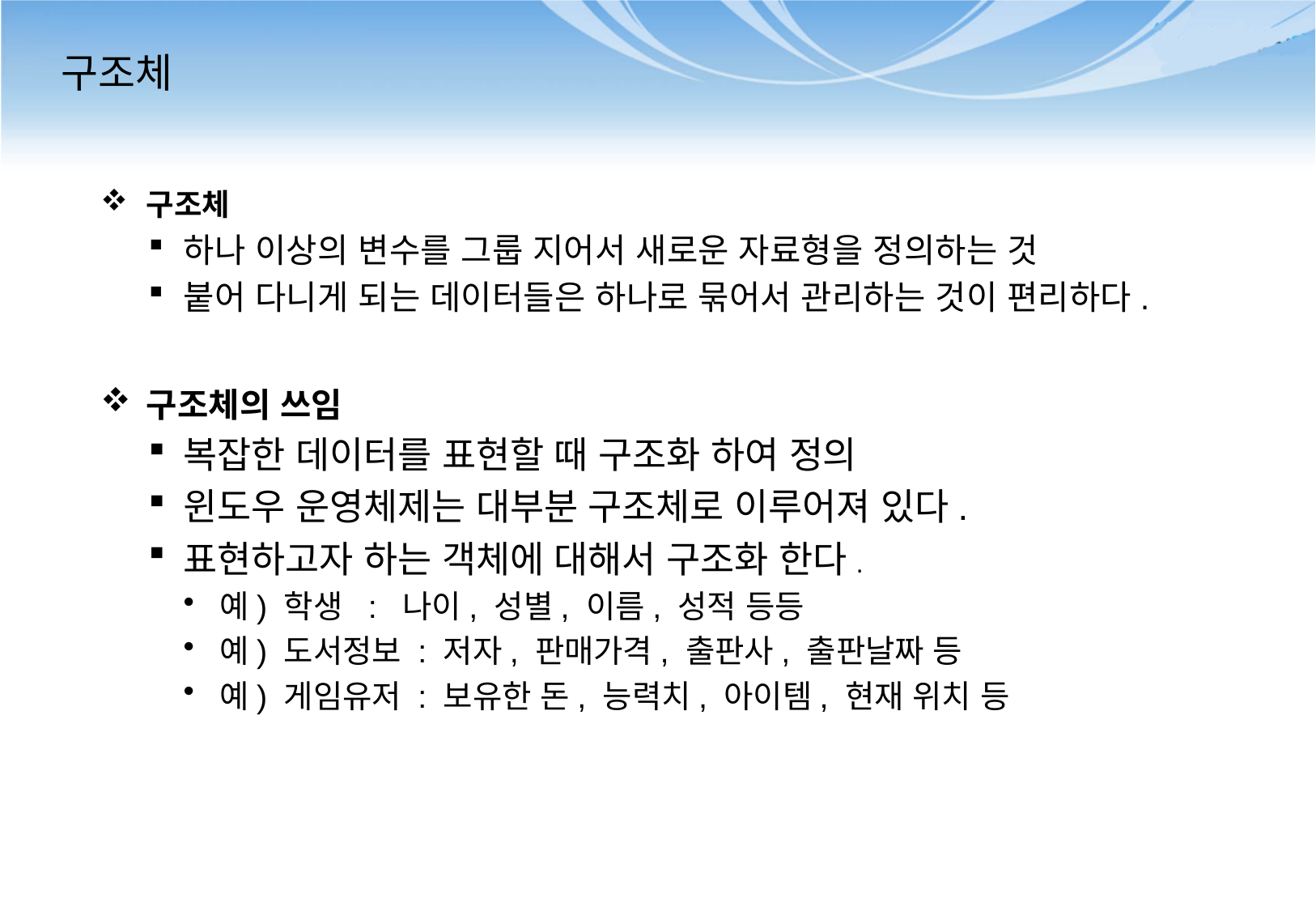

# 구조체
구조체
하나 이상의 변수를 그룹 지어서 새로운 자료형을 정의하는 것
붙어 다니게 되는 데이터들은 하나로 묶어서 관리하는 것이 편리하다.

구조체의 쓰임
복잡한 데이터를 표현할 때 구조화 하여 정의
윈도우 운영체제는 대부분 구조체로 이루어져 있다.
표현하고자 하는 객체에 대해서 구조화 한다.
예) 학생  :  나이, 성별, 이름, 성적 등등
예) 도서정보 : 저자, 판매가격, 출판사, 출판날짜 등
예) 게임유저 : 보유한 돈, 능력치, 아이템, 현재 위치 등